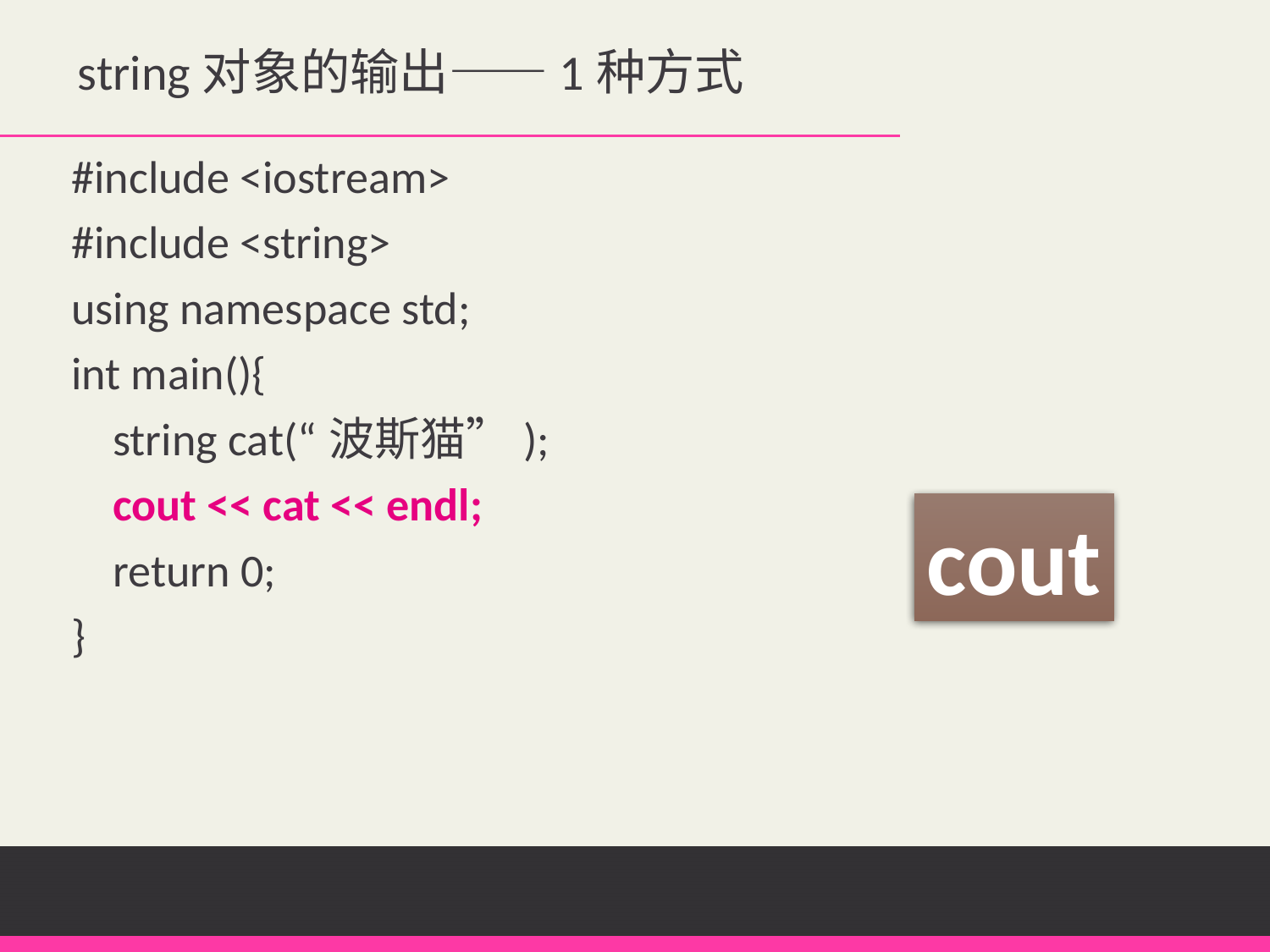

string对象的输出——1种方式
#include <iostream>
#include <string>
using namespace std;
int main(){
    string cat(“波斯猫”);
    cout << cat << endl;
    return 0;
}
cout